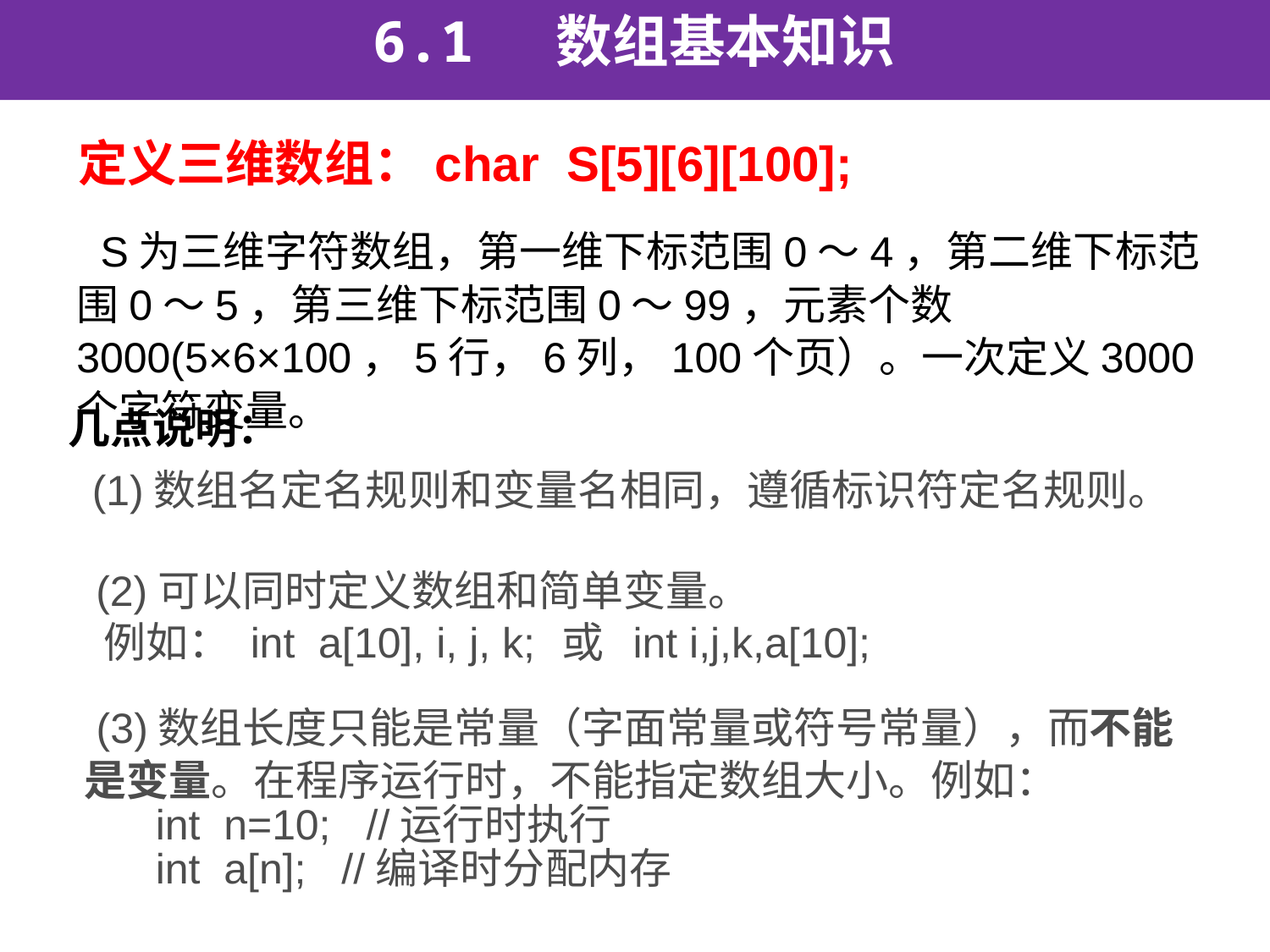

6.1  数组基本知识
   定义三维数组：char  S[5][6][100];
  S为三维字符数组，第一维下标范围0～4，第二维下标范围0～5，第三维下标范围0～99，元素个数3000(5×6×100，5行，6列，100个页）。一次定义3000个字符变量。
几点说明：
  (1)数组名定名规则和变量名相同，遵循标识符定名规则。
 (2)可以同时定义数组和简单变量。
 例如： int  a[10], i, j, k; 或  int i,j,k,a[10];
 (3)数组长度只能是常量（字面常量或符号常量），而不能是变量。在程序运行时，不能指定数组大小。例如：
      int  n=10;   //运行时执行
      int  a[n];   //编译时分配内存